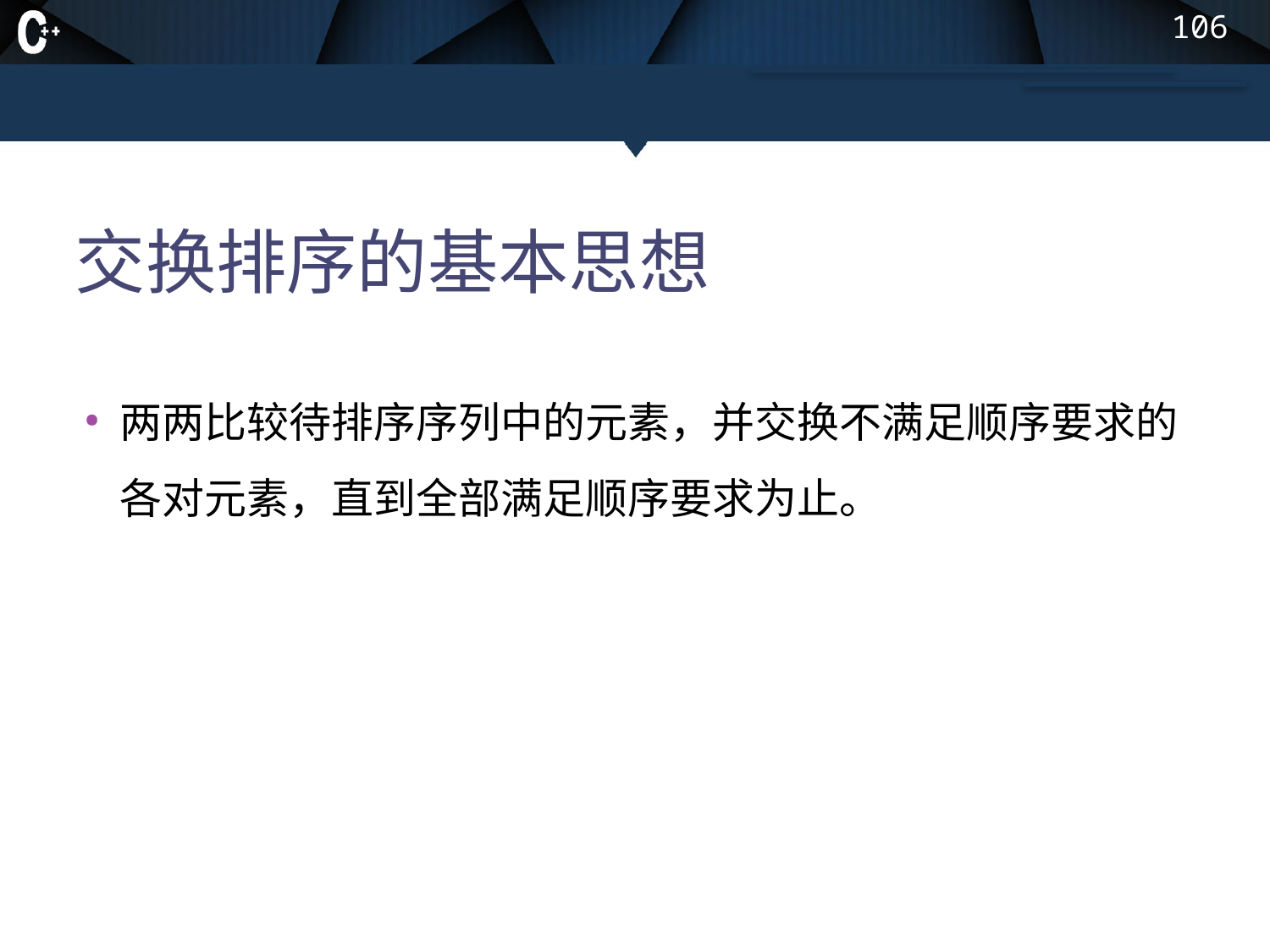

106
# 交换排序的基本思想
两两比较待排序序列中的元素，并交换不满足顺序要求的各对元素，直到全部满足顺序要求为止。